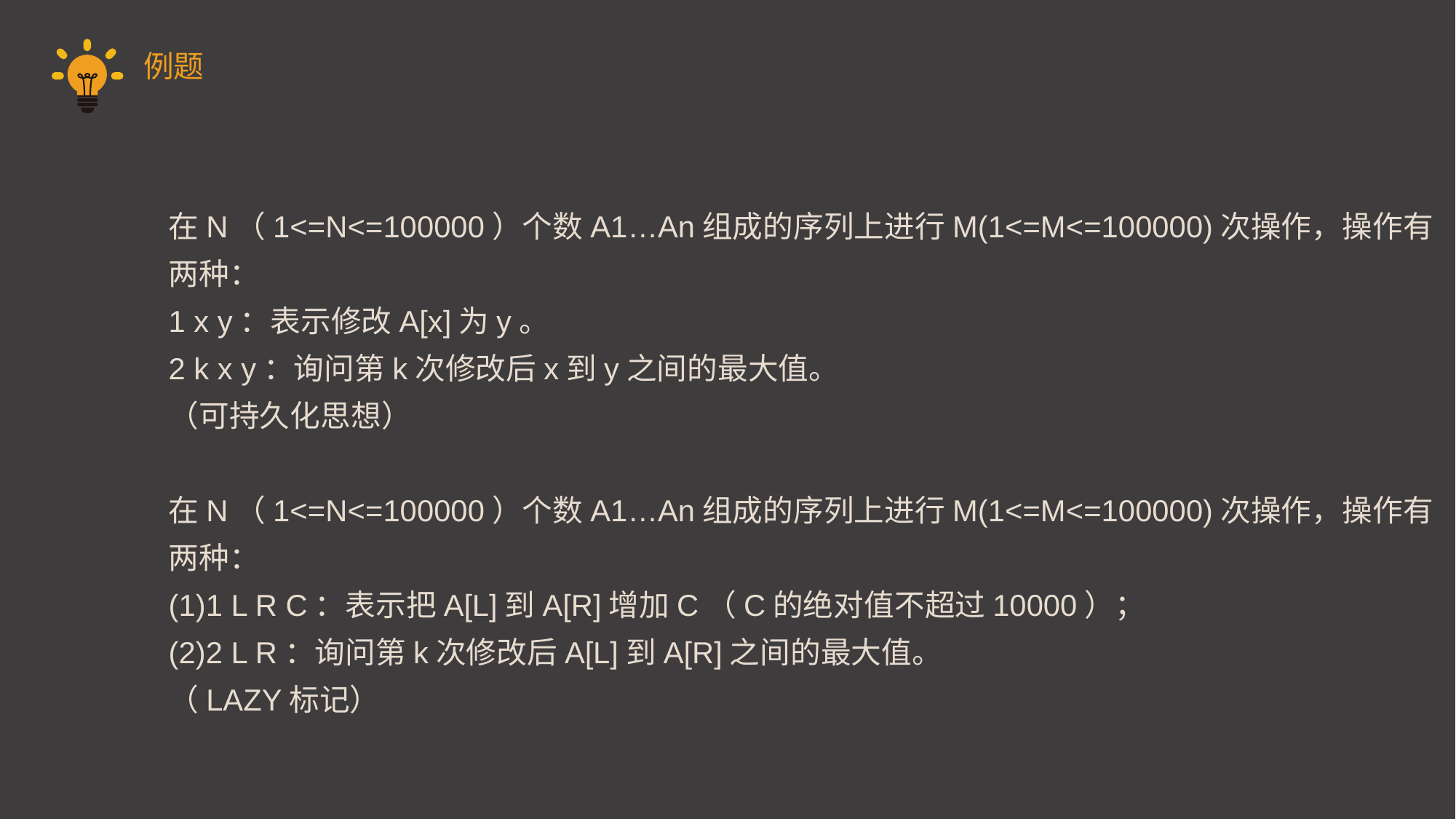

例题
在N（1<=N<=100000）个数A1…An组成的序列上进行M(1<=M<=100000)次操作，操作有两种：
1 x y：表示修改A[x]为y。
2 k x y：询问第k次修改后x到y之间的最大值。
（可持久化思想）

在N（1<=N<=100000）个数A1…An组成的序列上进行M(1<=M<=100000)次操作，操作有两种：
(1)1 L R C：表示把A[L]到A[R]增加C（C的绝对值不超过10000）；
(2)2 L R：询问第k次修改后A[L]到A[R]之间的最大值。
（LAZY标记）